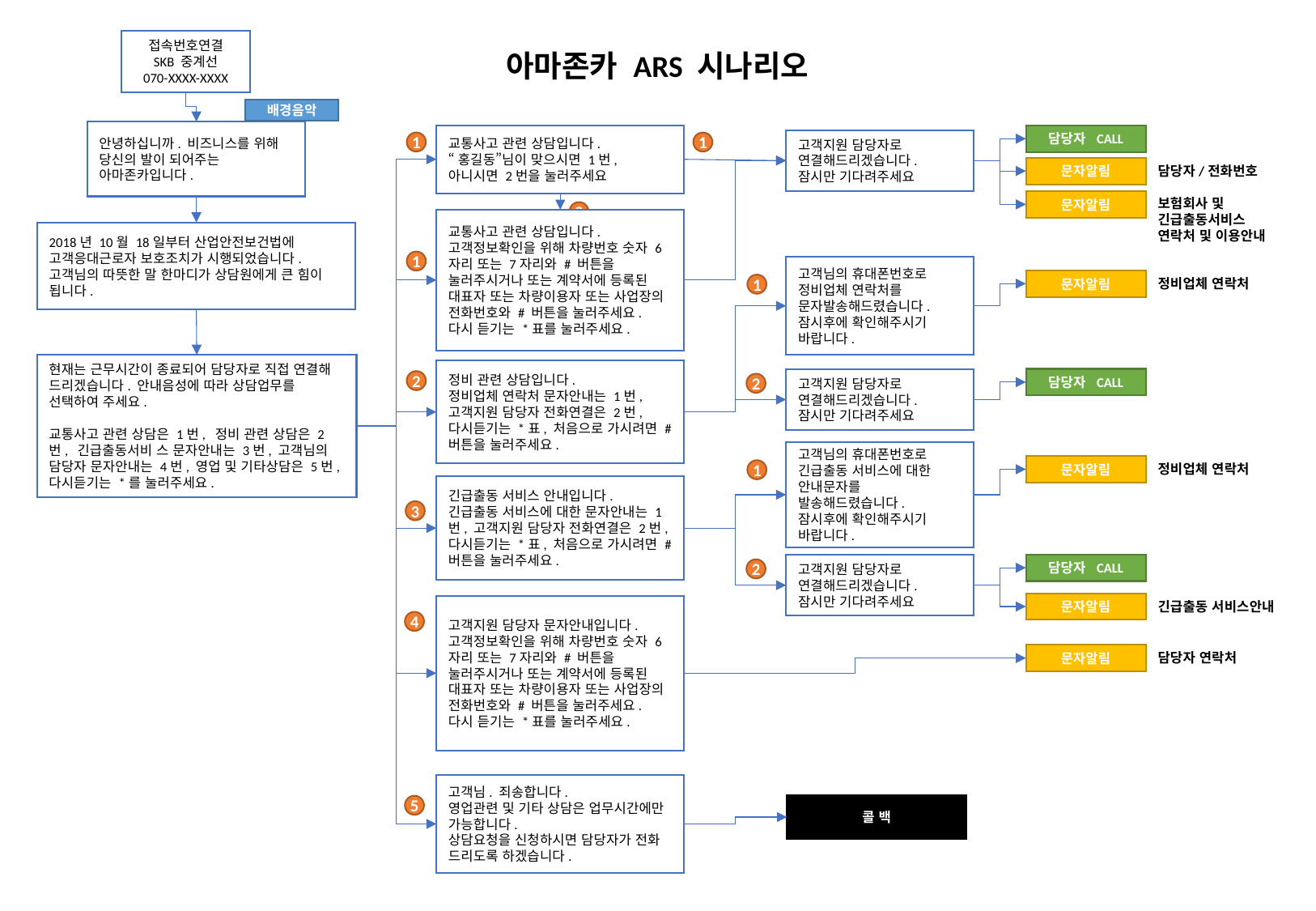

접속번호연결
SKB 중계선
070-XXXX-XXXX
아마존카 ARS 시나리오
배경음악
안녕하십니까. 비즈니스를 위해 당신의 발이 되어주는 아마존카입니다.
교통사고 관련 상담입니다.
“홍길동”님이 맞으시면 1번, 아니시면 2번을 눌러주세요
담당자  CALL
고객지원 담당자로 연결해드리겠습니다.
잠시만 기다려주세요
1
1
담당자/전화번호
문자알림
보험회사 및 긴급출동서비스 연락처 및 이용안내
문자알림
2
교통사고 관련 상담입니다.
고객정보확인을 위해 차량번호 숫자 6자리 또는 7자리와 # 버튼을 눌러주시거나 또는 계약서에 등록된 대표자 또는 차량이용자 또는 사업장의 전화번호와 # 버튼을 눌러주세요. 다시 듣기는 *표를 눌러주세요.
2018년 10월 18일부터 산업안전보건법에 고객응대근로자 보호조치가 시행되었습니다.
고객님의 따뜻한 말 한마디가 상담원에게 큰 힘이 됩니다.
1
고객님의 휴대폰번호로 정비업체 연락처를 문자발송해드렸습니다.
잠시후에 확인해주시기 바랍니다.
정비업체 연락처
문자알림
1
현재는 근무시간이 종료되어 담당자로 직접 연결해 드리겠습니다. 안내음성에 따라 상담업무를 선택하여 주세요.

교통사고 관련 상담은 1번,  정비 관련 상담은 2번,  긴급출동서비 스 문자안내는 3번, 고객님의 담당자 문자안내는 4번, 영업 및 기타상담은 5번, 다시듣기는 *를 눌러주세요.
정비 관련 상담입니다.
정비업체 연락처 문자안내는 1번, 고객지원 담당자 전화연결은 2번, 다시듣기는 *표, 처음으로 가시려면 #버튼을 눌러주세요.
담당자  CALL
고객지원 담당자로 연결해드리겠습니다.
잠시만 기다려주세요
2
2
고객님의 휴대폰번호로 긴급출동 서비스에 대한 안내문자를  발송해드렸습니다.
잠시후에 확인해주시기 바랍니다.
정비업체 연락처
문자알림
1
긴급출동 서비스 안내입니다.
긴급출동 서비스에 대한 문자안내는 1번, 고객지원 담당자 전화연결은 2번, 다시듣기는 *표, 처음으로 가시려면 #버튼을 눌러주세요.
3
담당자  CALL
고객지원 담당자로 연결해드리겠습니다.
잠시만 기다려주세요
2
긴급출동 서비스안내
문자알림
고객지원 담당자 문자안내입니다.
고객정보확인을 위해 차량번호 숫자 6자리 또는 7자리와 # 버튼을 눌러주시거나 또는 계약서에 등록된 대표자 또는 차량이용자 또는 사업장의 전화번호와 # 버튼을 눌러주세요. 다시 듣기는 *표를 눌러주세요.
4
담당자 연락처
문자알림
고객님. 죄송합니다.
영업관련 및 기타 상담은 업무시간에만 가능합니다.
상담요청을 신청하시면 담당자가 전화 드리도록 하겠습니다.
콜 백
5